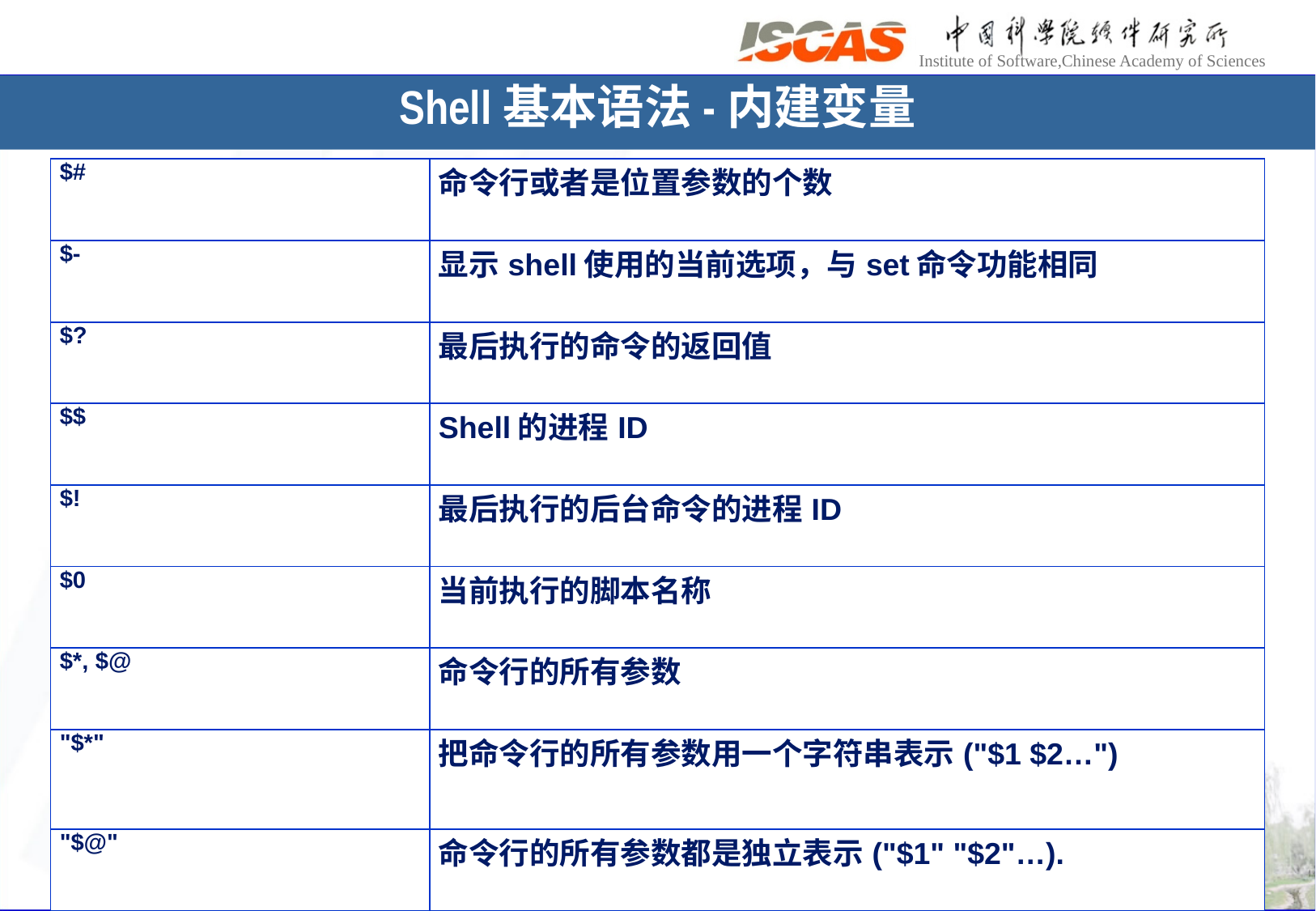

Shell基本语法-内建变量
| $# | 命令行或者是位置参数的个数 |
| --- | --- |
| $- | 显示shell使用的当前选项，与set命令功能相同 |
| $? | 最后执行的命令的返回值 |
| $$ | Shell的进程ID |
| $! | 最后执行的后台命令的进程ID |
| $0 | 当前执行的脚本名称 |
| $\*, $@ | 命令行的所有参数 |
| "$\*" | 把命令行的所有参数用一个字符串表示("$1 $2…") |
| "$@" | 命令行的所有参数都是独立表示("$1" "$2"…). |